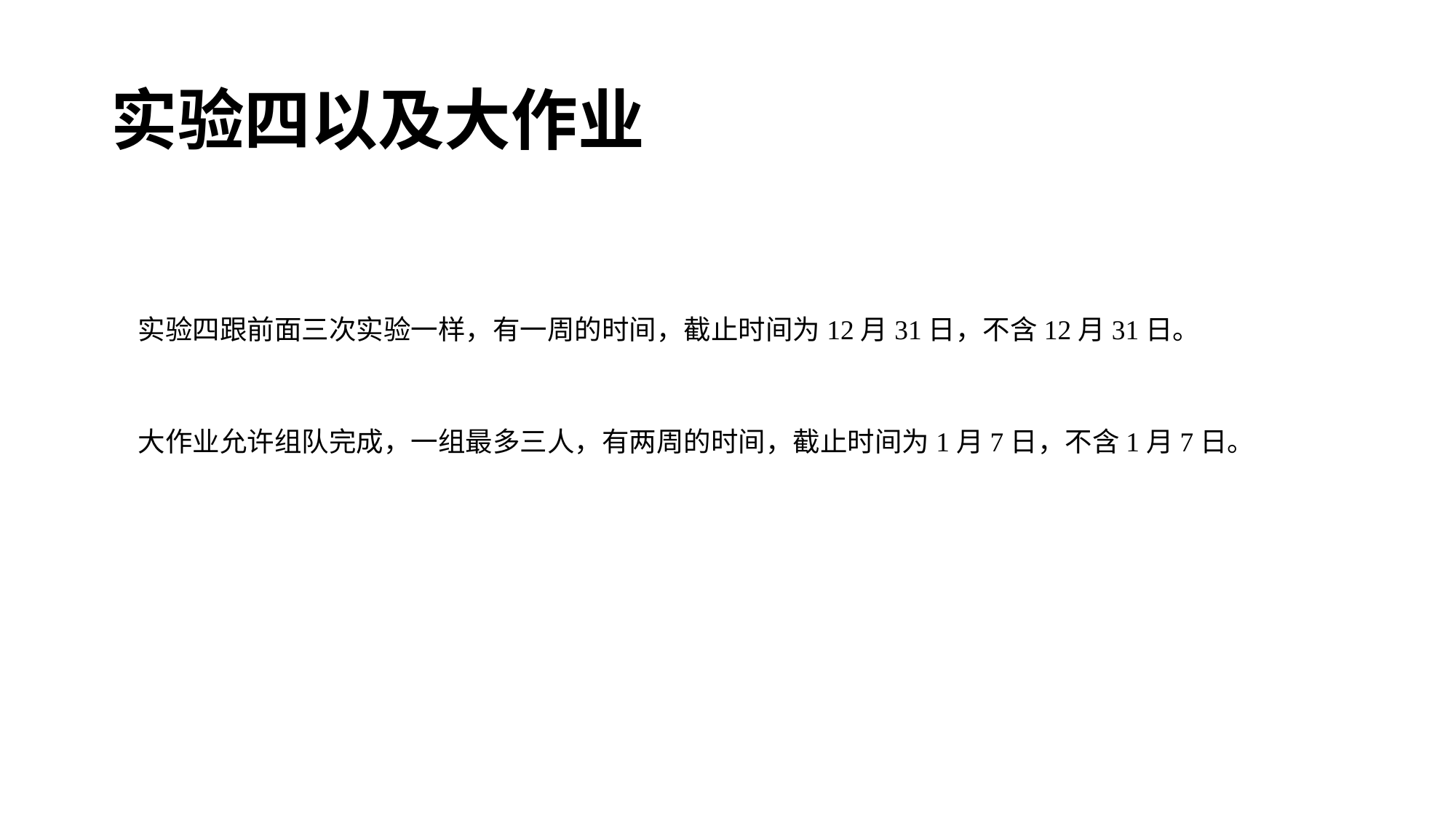

# 实验四以及大作业

实验四跟前面三次实验一样，有一周的时间，截止时间为12月31日，不含12月31日。

大作业允许组队完成，一组最多三人，有两周的时间，截止时间为1月7日，不含1月7日。